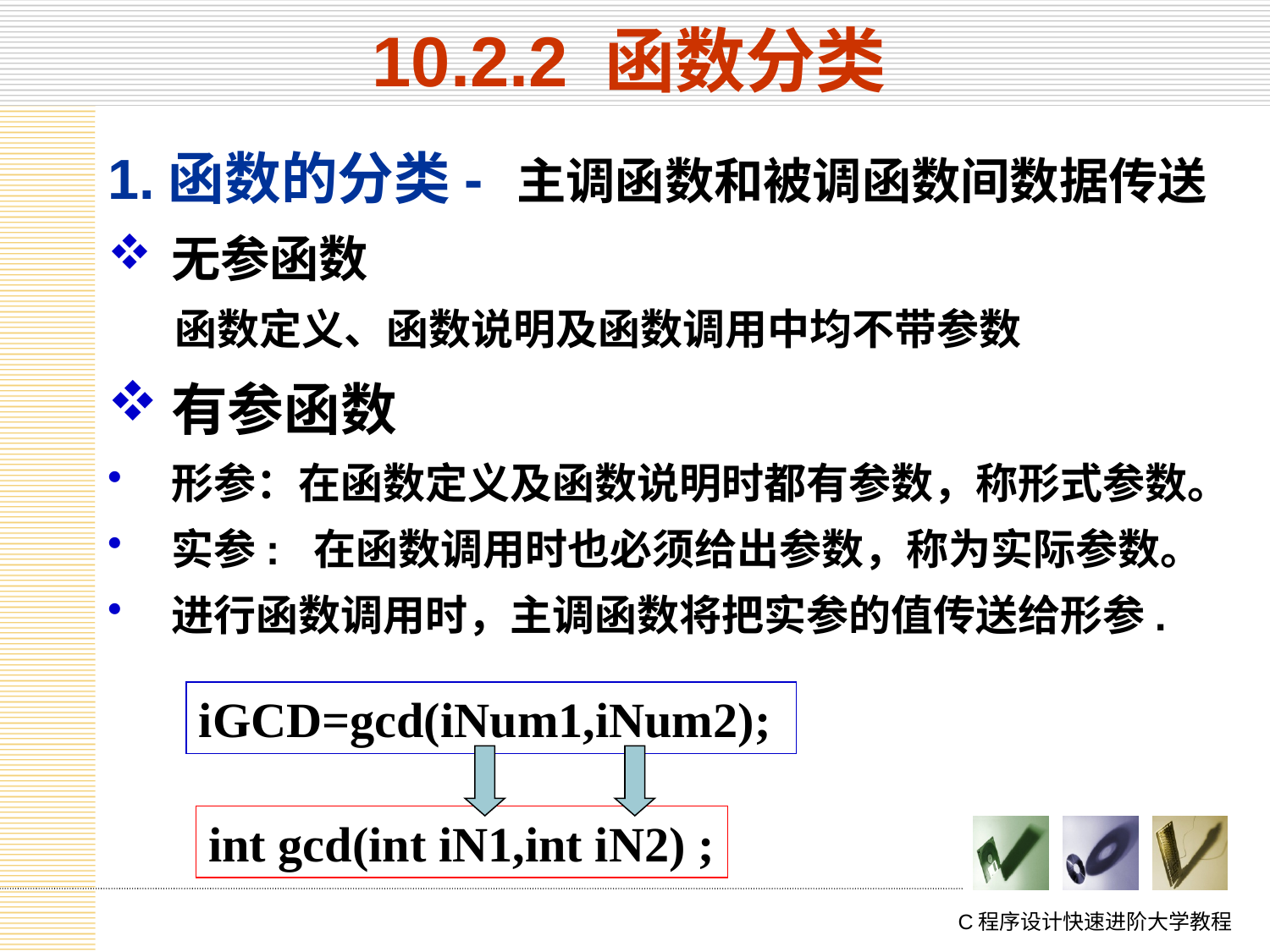

# 10.2.2 函数分类
1.函数的分类-  主调函数和被调函数间数据传送
无参函数
      函数定义、函数说明及函数调用中均不带参数
有参函数
形参：在函数定义及函数说明时都有参数，称形式参数。
实参:  在函数调用时也必须给出参数，称为实际参数。
进行函数调用时，主调函数将把实参的值传送给形参.
iGCD=gcd(iNum1,iNum2);

int gcd(int iN1,int iN2) ;
16
C程序设计快速进阶大学教程